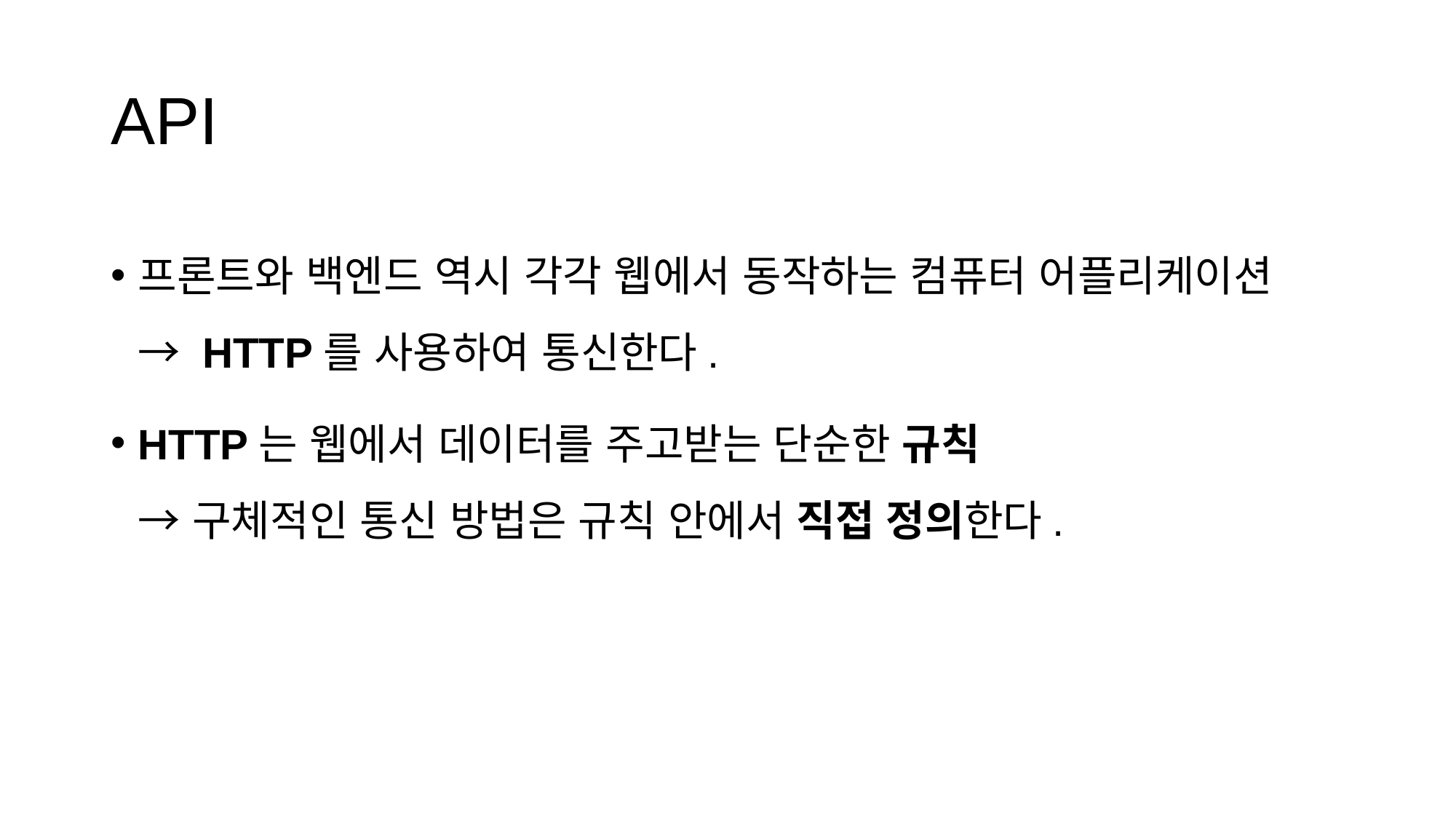

# API
프론트와 백엔드 역시 각각 웹에서 동작하는 컴퓨터 어플리케이션
→ HTTP를 사용하여 통신한다.
HTTP는 웹에서 데이터를 주고받는 단순한 규칙
→ 구체적인 통신 방법은 규칙 안에서 직접 정의한다.